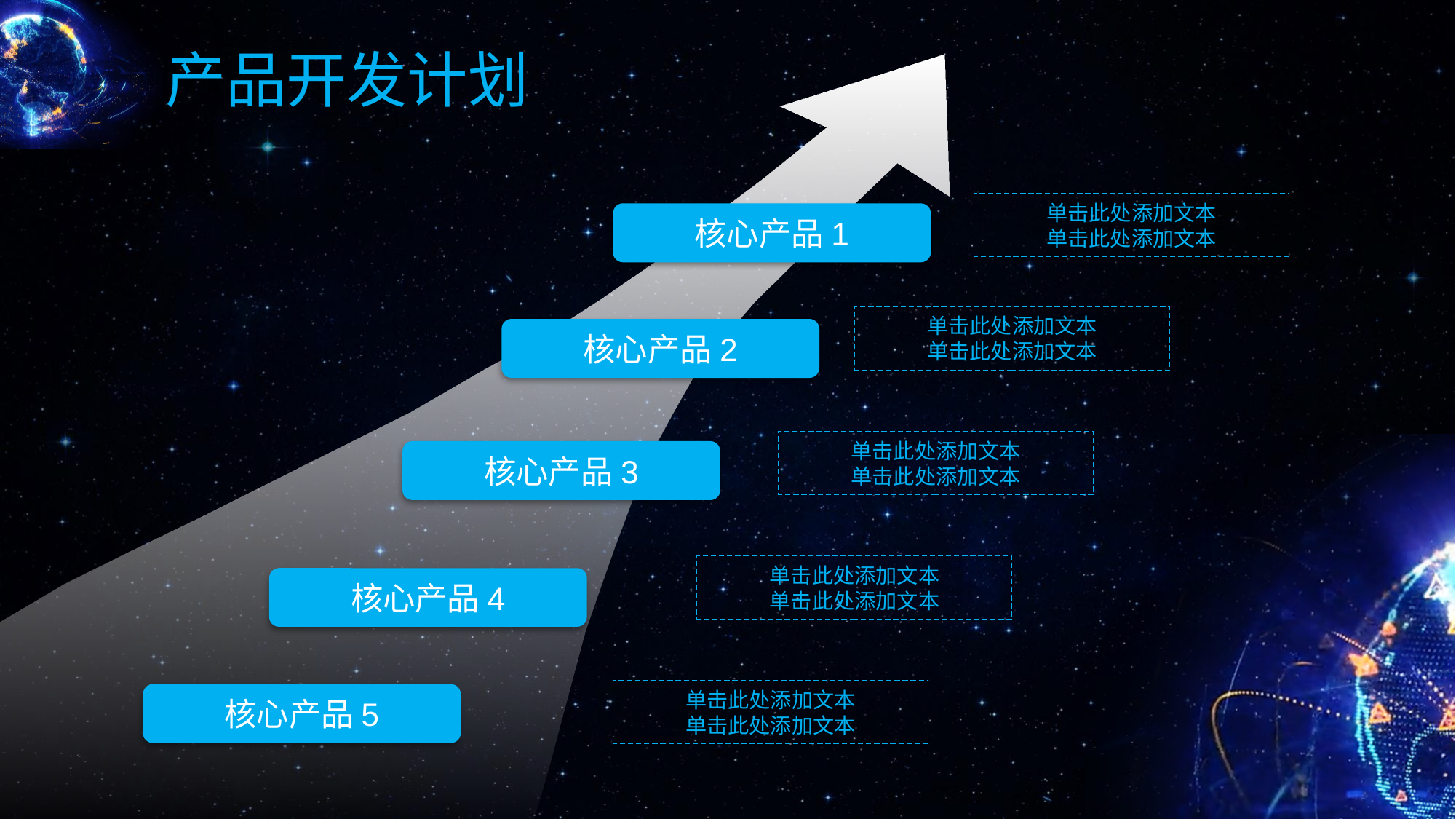

产品开发计划

单击此处添加文本
单击此处添加文本
核心产品1
单击此处添加文本
单击此处添加文本
核心产品2
单击此处添加文本
单击此处添加文本
核心产品3
单击此处添加文本
单击此处添加文本
核心产品4
单击此处添加文本
单击此处添加文本
核心产品5